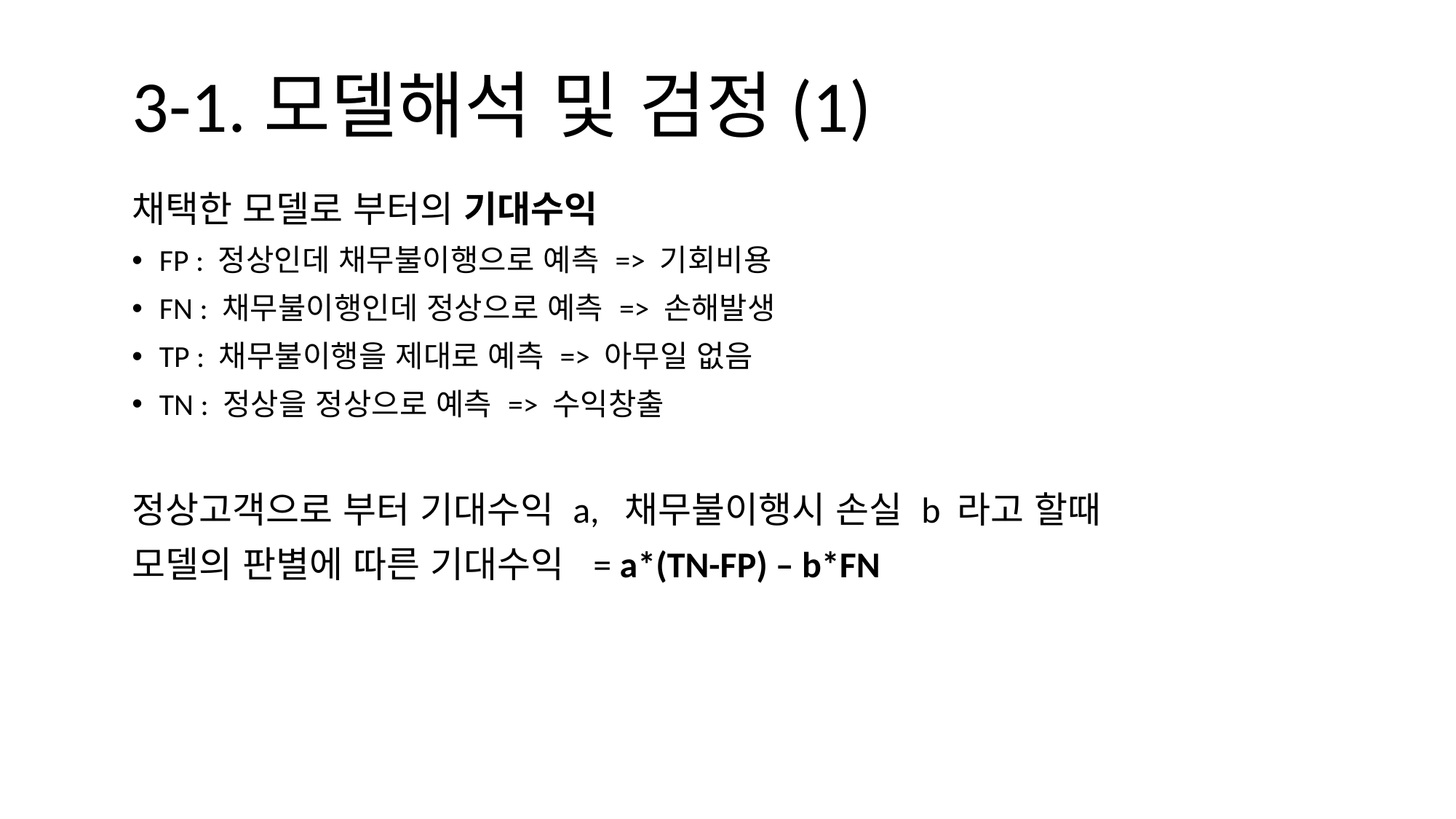

# 3-1.모델해석 및 검정(1)
채택한 모델로 부터의 기대수익
FP : 정상인데 채무불이행으로 예측 => 기회비용
FN : 채무불이행인데 정상으로 예측 => 손해발생
TP : 채무불이행을 제대로 예측 => 아무일 없음
TN : 정상을 정상으로 예측 => 수익창출

정상고객으로 부터 기대수익 a,  채무불이행시 손실 b 라고 할때
모델의 판별에 따른 기대수익  = a*(TN-FP) – b*FN